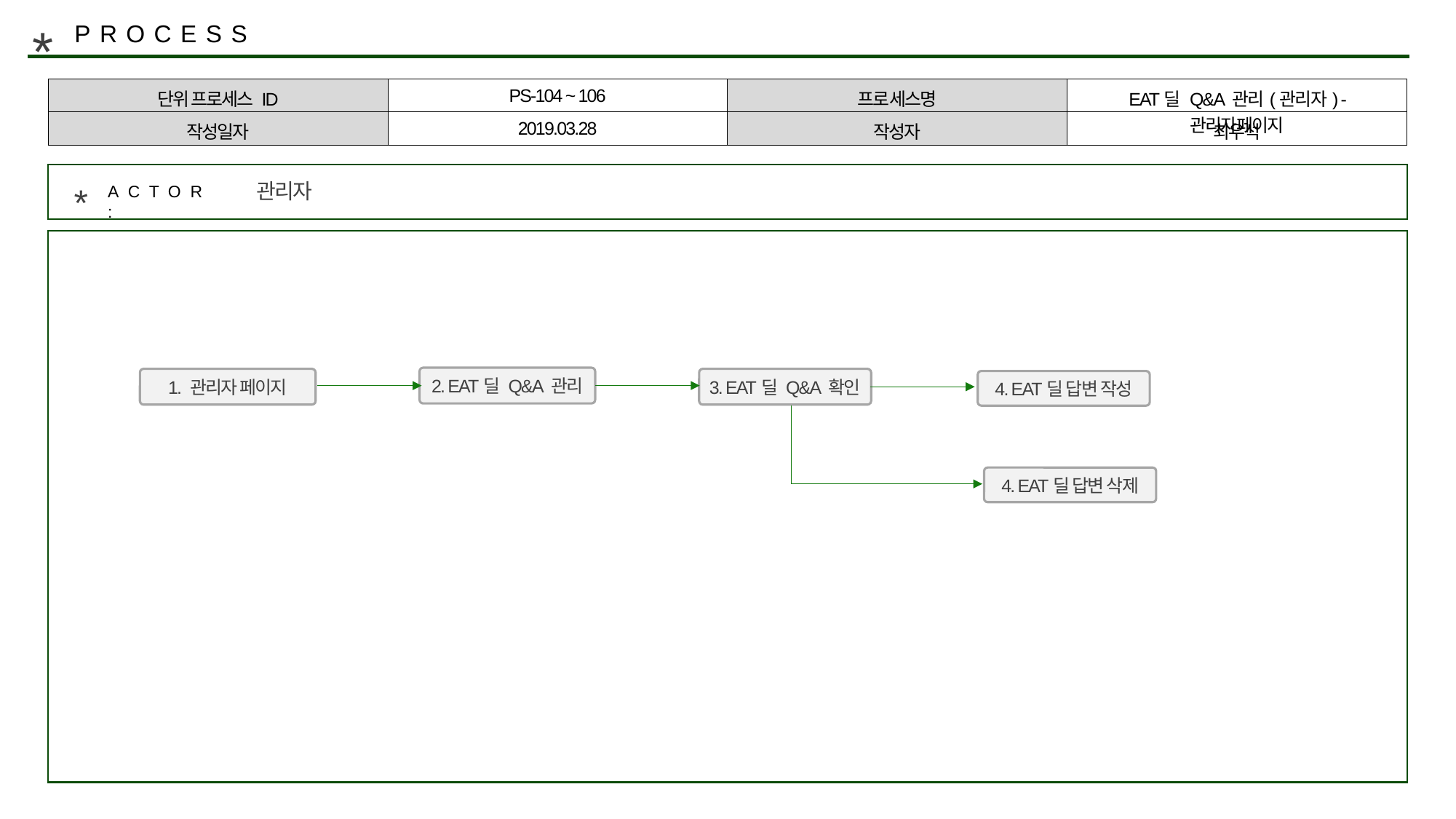

*
PROCESS
| 단위 프로세스 ID | PS-104 ~ 106 | 프로세스명 | EAT딜 Q&A 관리(관리자) - 관리자페이지 |
| --- | --- | --- | --- |
| 작성일자 | 2019.03.28 | 작성자 | 최우석 |

관리자
*
ACTOR :

2. EAT딜 Q&A 관리
1. 관리자 페이지
3. EAT딜 Q&A 확인
4. EAT딜 답변 작성
4. EAT딜 답변 삭제